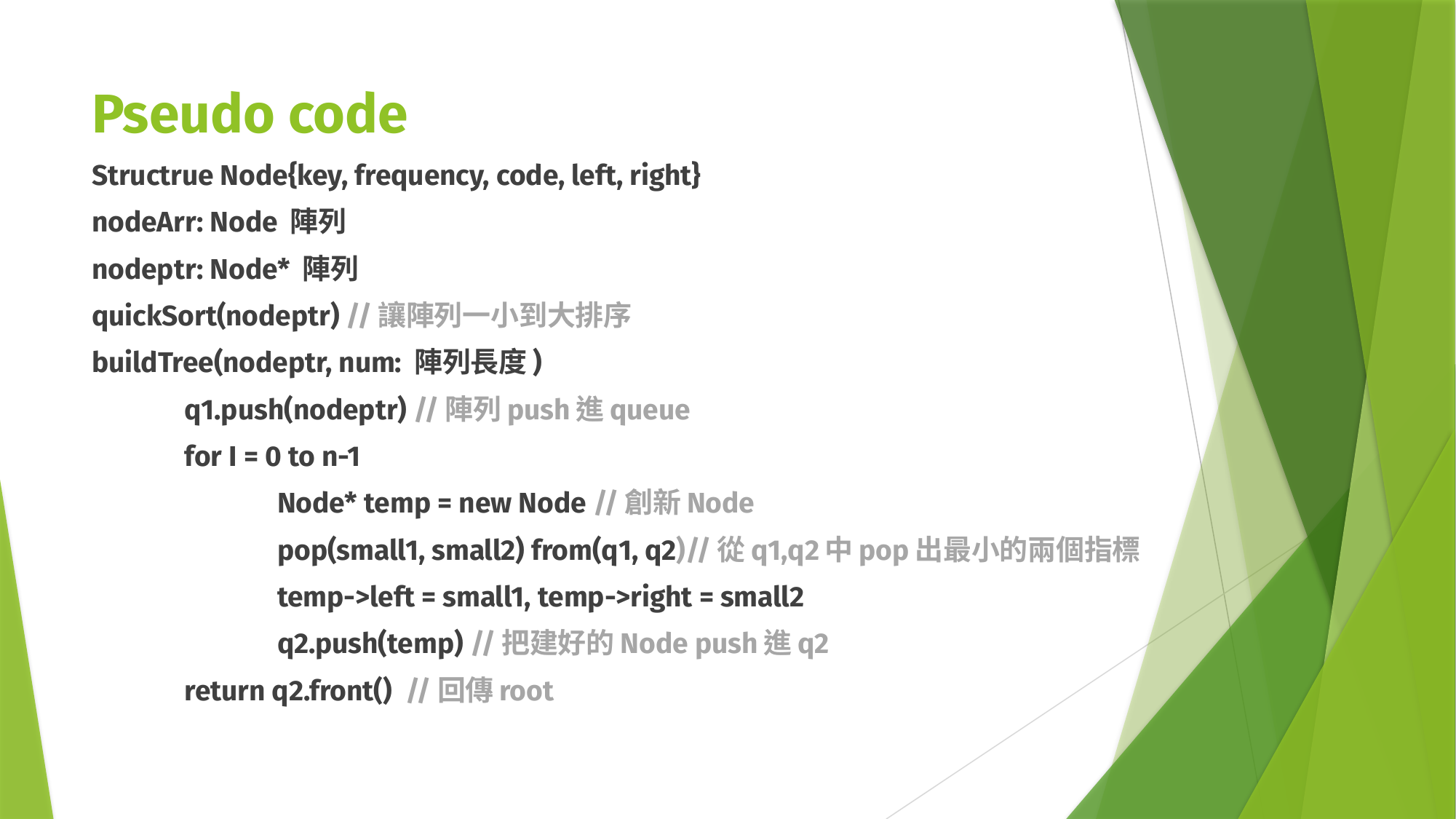

# Pseudo code
Structrue Node{key, frequency, code, left, right}
nodeArr: Node 陣列
nodeptr: Node* 陣列
quickSort(nodeptr) //讓陣列一小到大排序
buildTree(nodeptr, num: 陣列長度)
	q1.push(nodeptr) //陣列push進queue
	for I = 0 to n-1
		Node* temp = new Node //創新Node
		pop(small1, small2) from(q1, q2)//從q1,q2中pop出最小的兩個指標
		temp->left = small1, temp->right = small2
		q2.push(temp) //把建好的Node push進q2
	return q2.front()  //回傳root